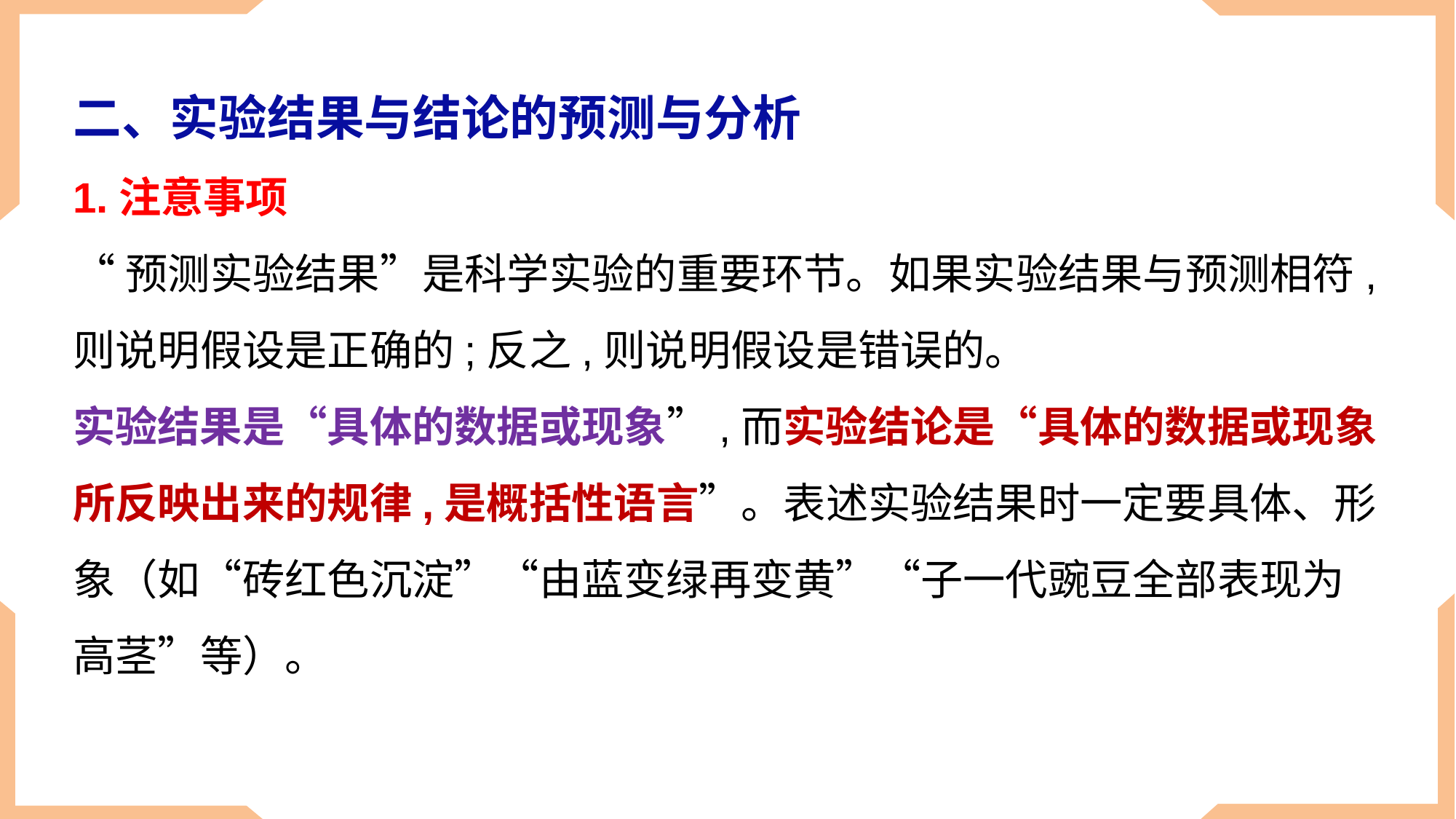

二、实验结果与结论的预测与分析
1.注意事项
“预测实验结果”是科学实验的重要环节。如果实验结果与预测相符,则说明假设是正确的;反之,则说明假设是错误的。
实验结果是“具体的数据或现象”,而实验结论是“具体的数据或现象所反映出来的规律,是概括性语言”。表述实验结果时一定要具体、形象（如“砖红色沉淀”“由蓝变绿再变黄”“子一代豌豆全部表现为高茎”等）。